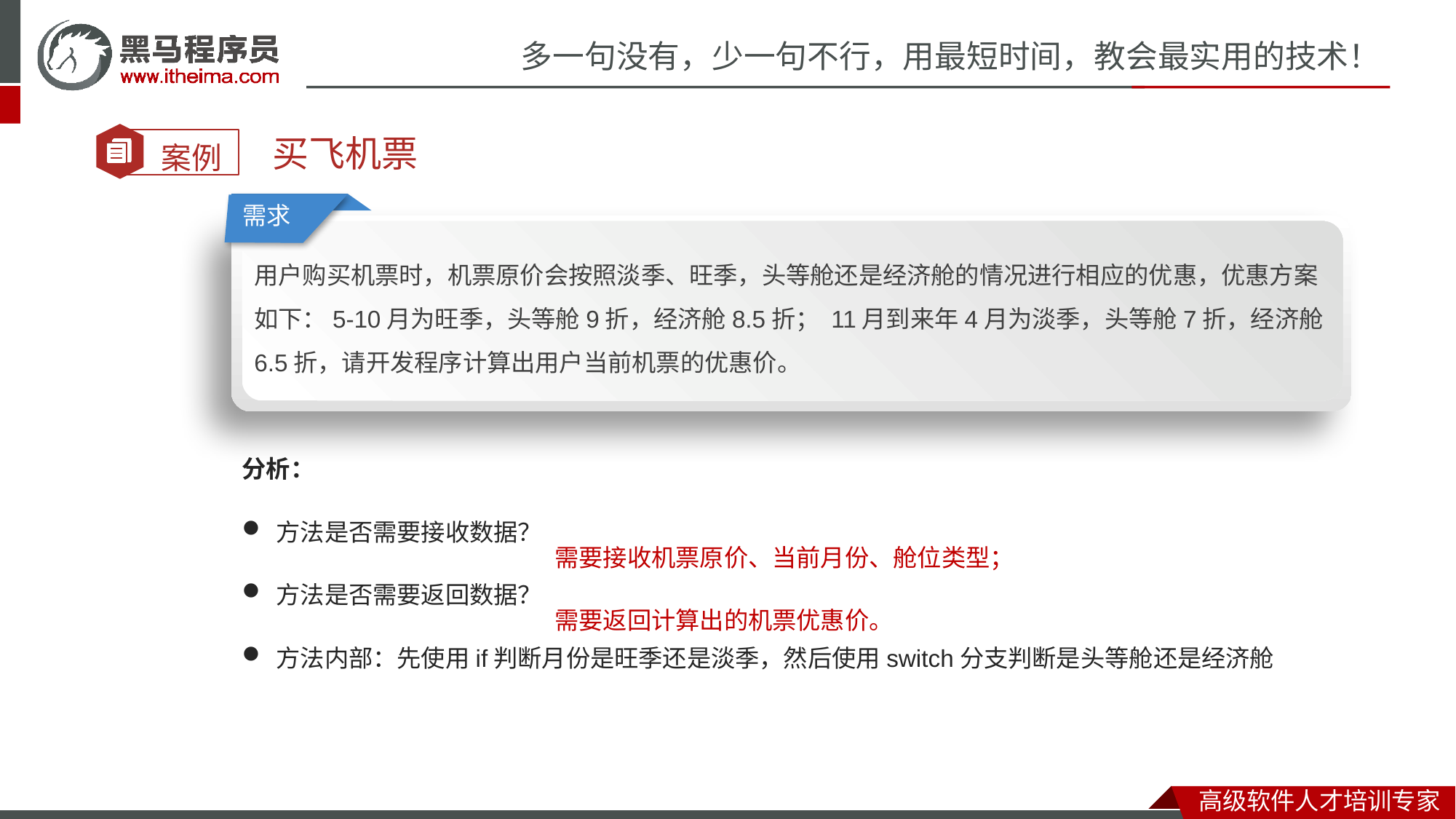

买飞机票

需求

用户购买机票时，机票原价会按照淡季、旺季，头等舱还是经济舱的情况进行相应的优惠，优惠方案如下：5-10月为旺季，头等舱9折，经济舱8.5折； 11月到来年4月为淡季，头等舱7折，经济舱6.5折，请开发程序计算出用户当前机票的优惠价。

分析：
方法是否需要接收数据？
方法是否需要返回数据？
方法内部：先使用if判断月份是旺季还是淡季，然后使用switch分支判断是头等舱还是经济舱
需要接收机票原价、当前月份、舱位类型；
需要返回计算出的机票优惠价。